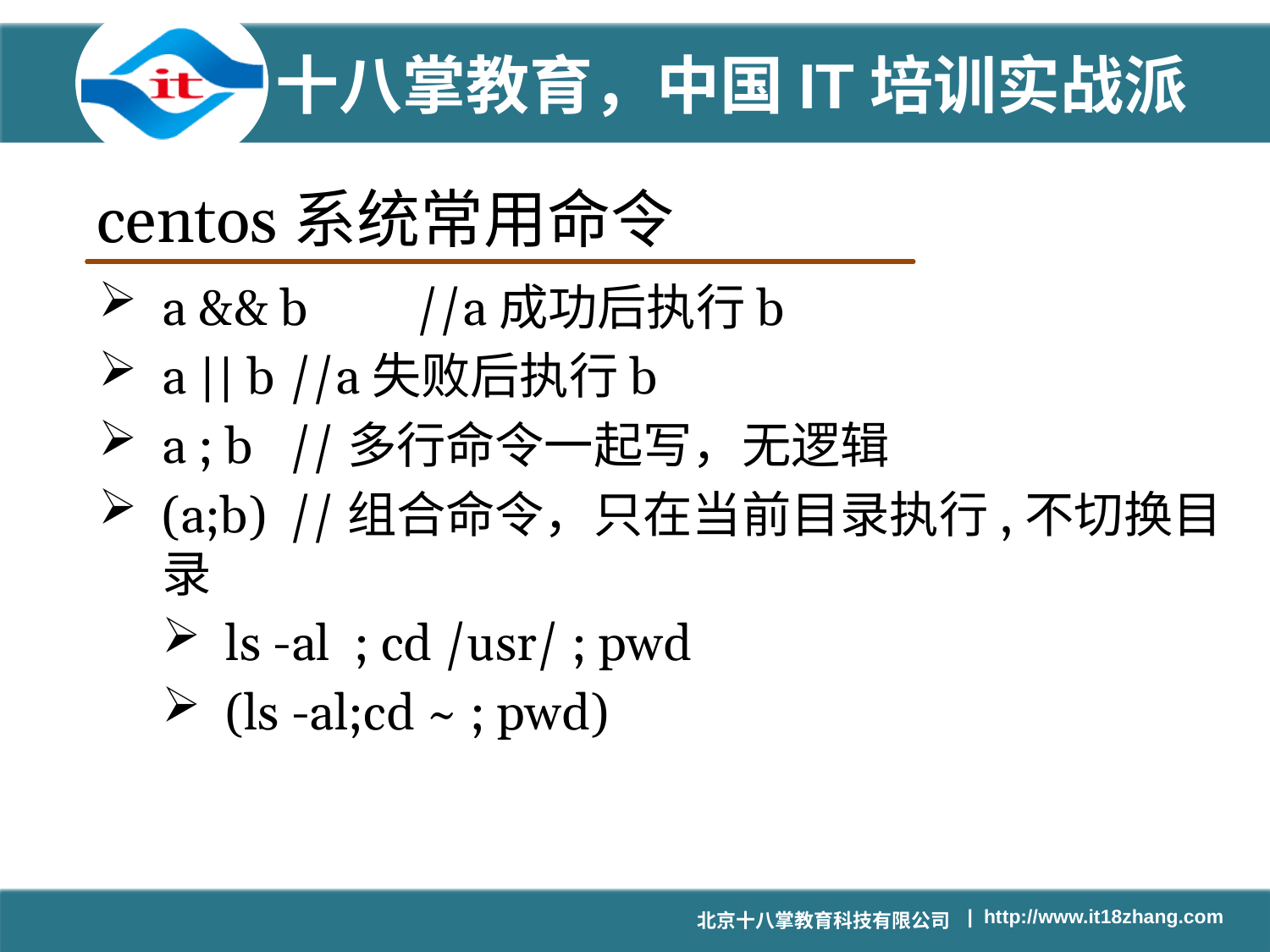

# centos系统常用命令
a && b	//a成功后执行b
a || b	//a失败后执行b
a ; b	//多行命令一起写，无逻辑
(a;b)	//组合命令，只在当前目录执行,不切换目录
ls -al  ; cd /usr/ ; pwd
(ls -al;cd ~ ; pwd)